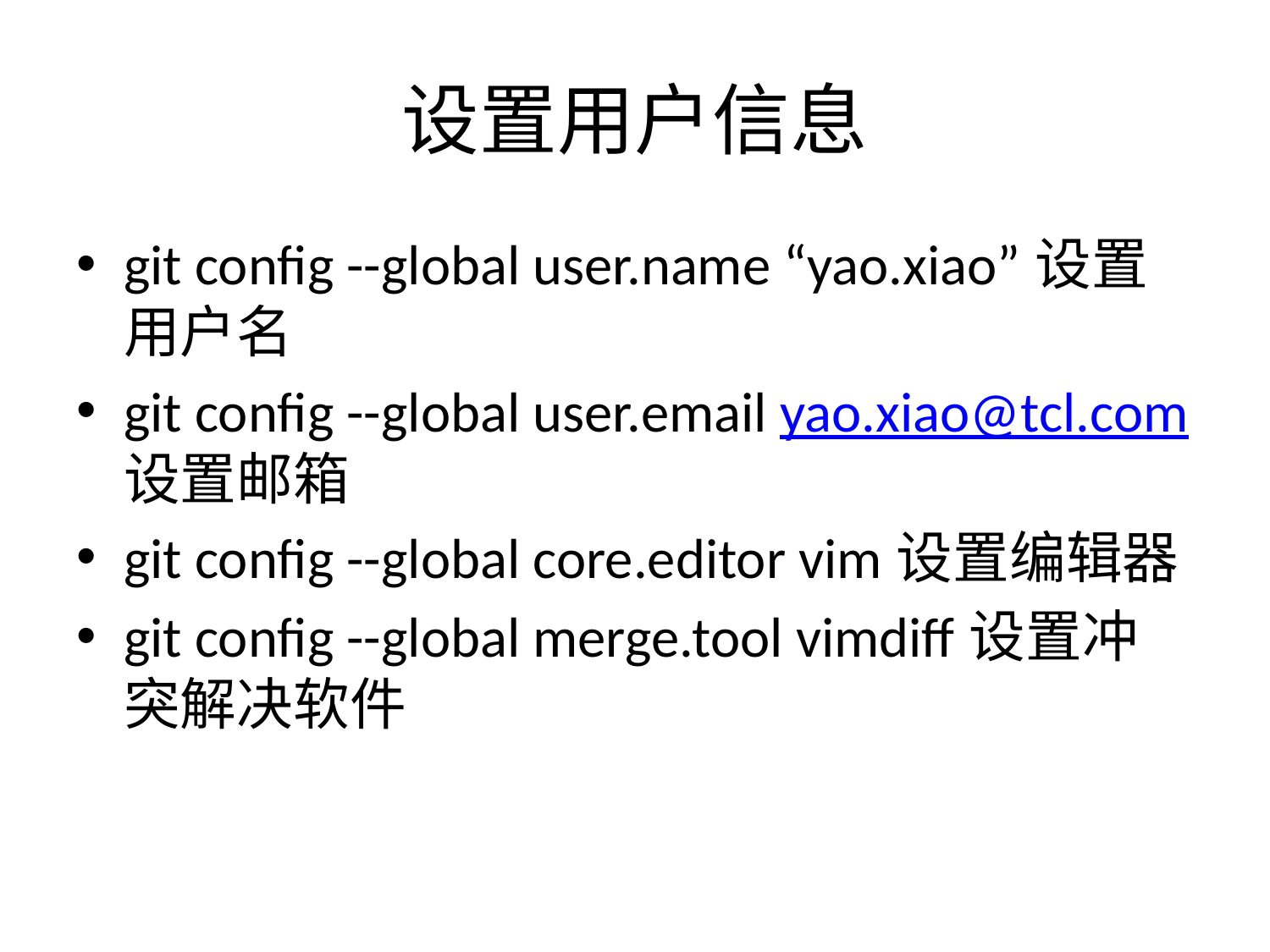

# 设置用户信息
git config --global user.name “yao.xiao”设置用户名
git config --global user.email yao.xiao@tcl.com设置邮箱
git config --global core.editor vim设置编辑器
git config --global merge.tool vimdiff设置冲突解决软件